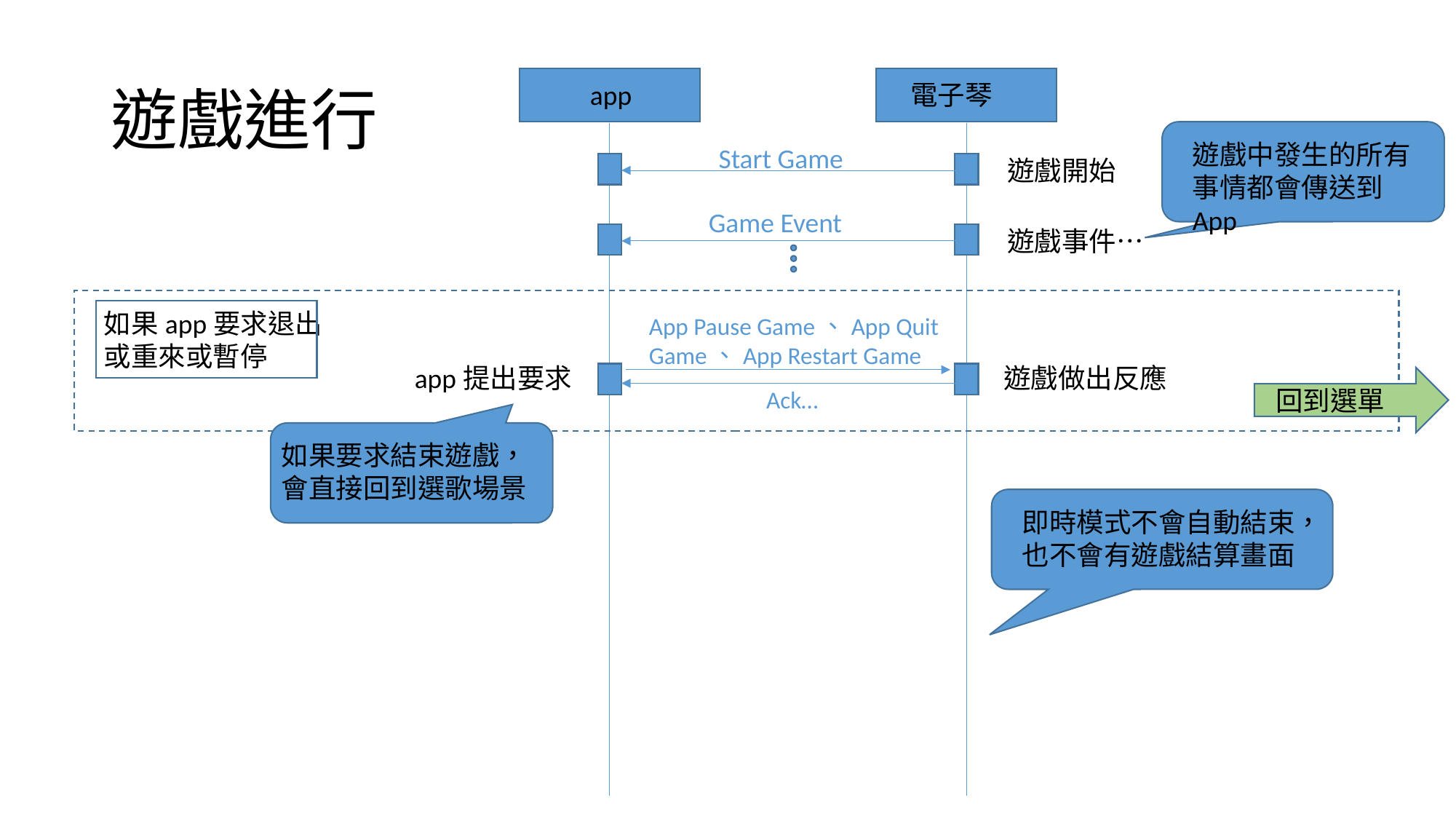

# 遊戲進行

app
電子琴

遊戲中發生的所有事情都會傳送到App
Start Game
遊戲開始

Game Event
遊戲事件…

如果app要求退出
或重來或暫停

App Pause Game、App Quit Game、App Restart Game
app提出要求
遊戲做出反應

回到選單
Ack…

如果要求結束遊戲，會直接回到選歌場景

即時模式不會自動結束，也不會有遊戲結算畫面